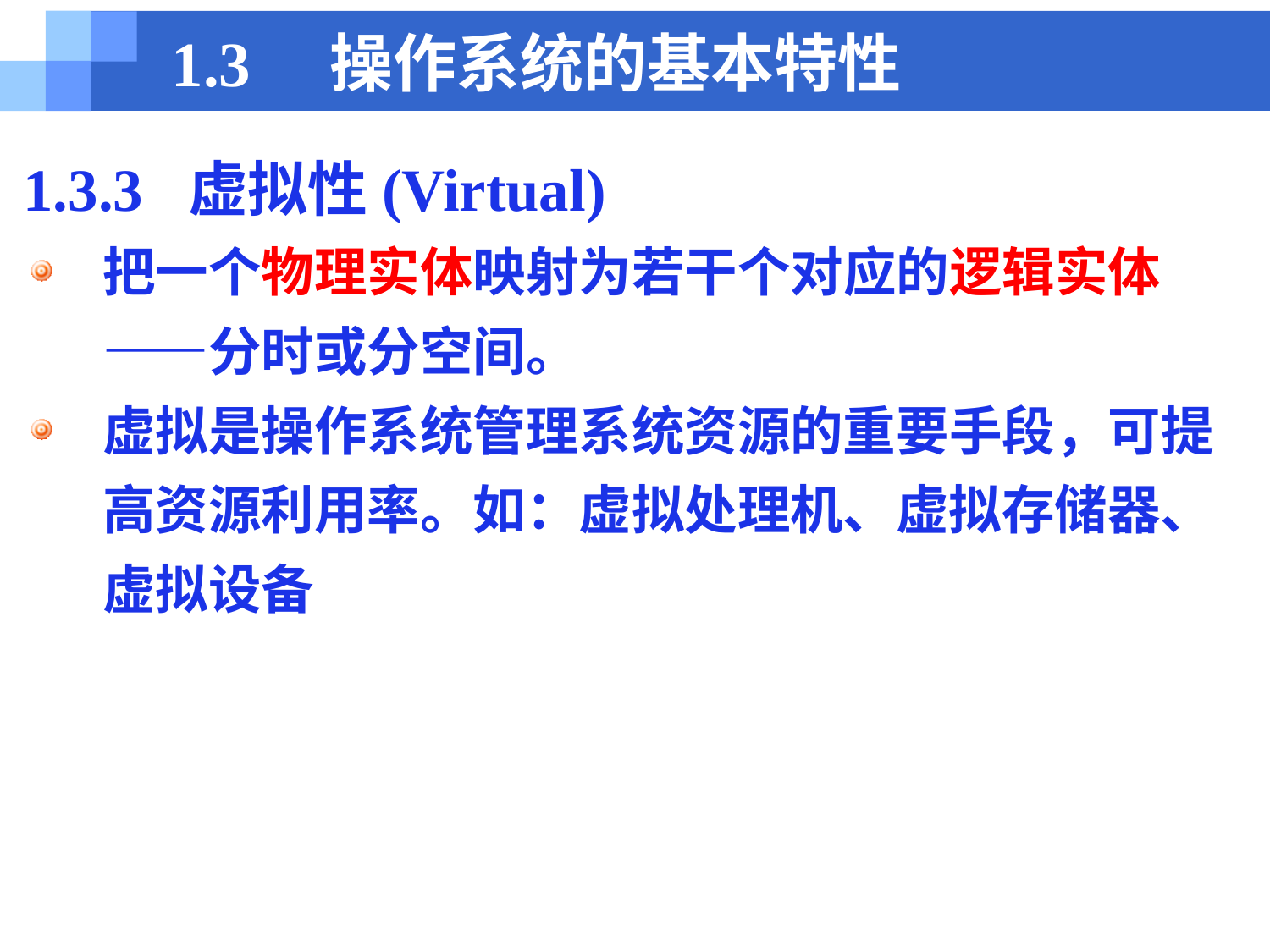

# 1.3　操作系统的基本特性
1.3.3  虚拟性(Virtual)
把一个物理实体映射为若干个对应的逻辑实体——分时或分空间。
虚拟是操作系统管理系统资源的重要手段，可提高资源利用率。如：虚拟处理机、虚拟存储器、虚拟设备